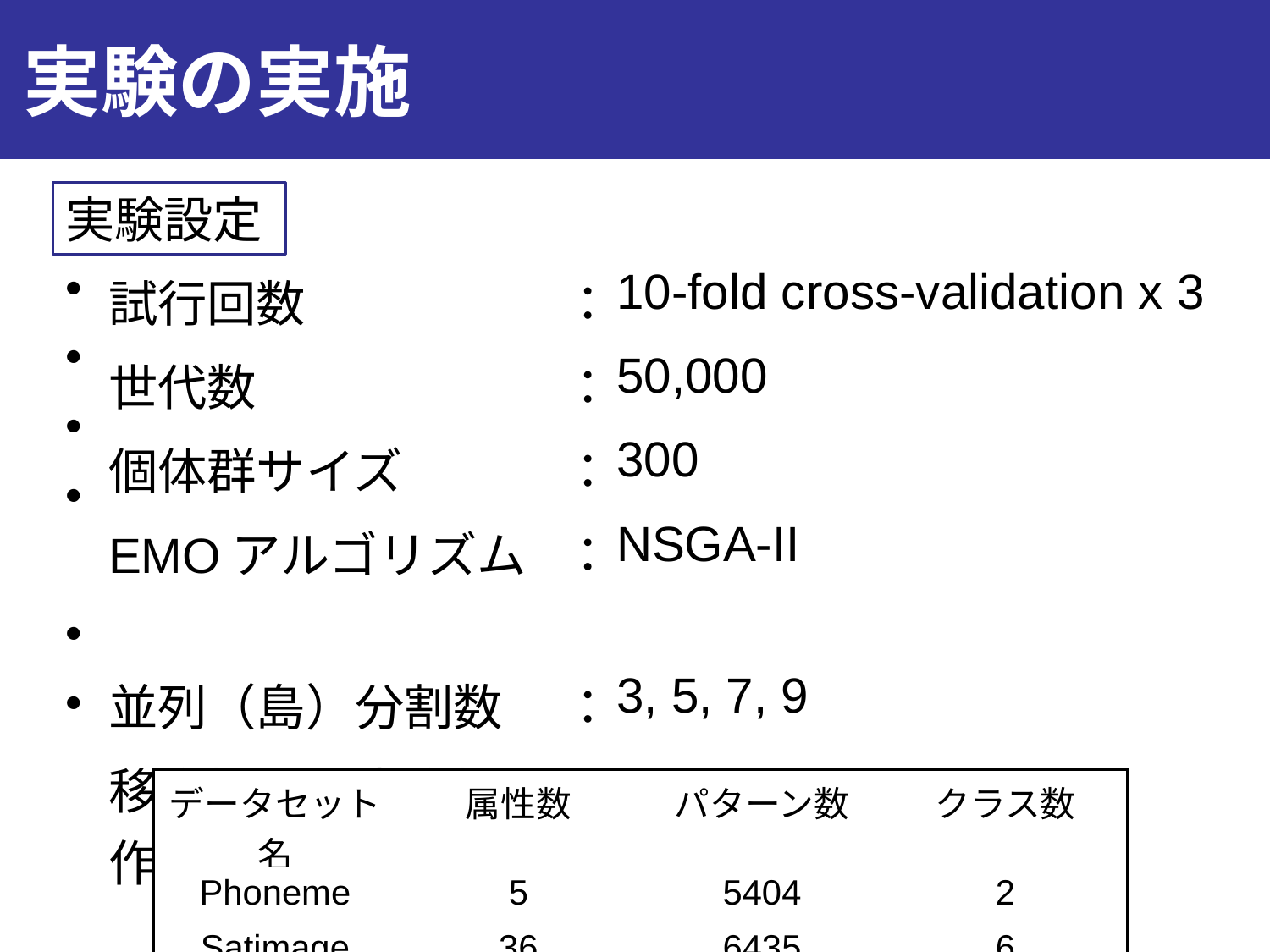

# 実験の実施
実験設定
使用するデータセット：satimage, phoneme
個体群サイズ：300
世代数：50,000
EMOアルゴリズム：NSGA-II

過剰適合 あり, なし
っかかかか

| 試行回数 | ： | 10-fold cross-validation x 3 |
| --- | --- | --- |
| 世代数 | ： | 50,000 |
| 個体群サイズ | ： | 300 |
| EMOアルゴリズム | ： | NSGA-II |
|  |  |  |
| 並列（島）分割数 | ： | 3, 5, 7, 9 |
| 移住操作・交換操作 | ： | 50 世代間隔, なし |
| データセット名 | 属性数 | パターン数 | クラス数 |
| --- | --- | --- | --- |
| Phoneme | 5 | 5404 | 2 |
| Satimage | 36 | 6435 | 6 |